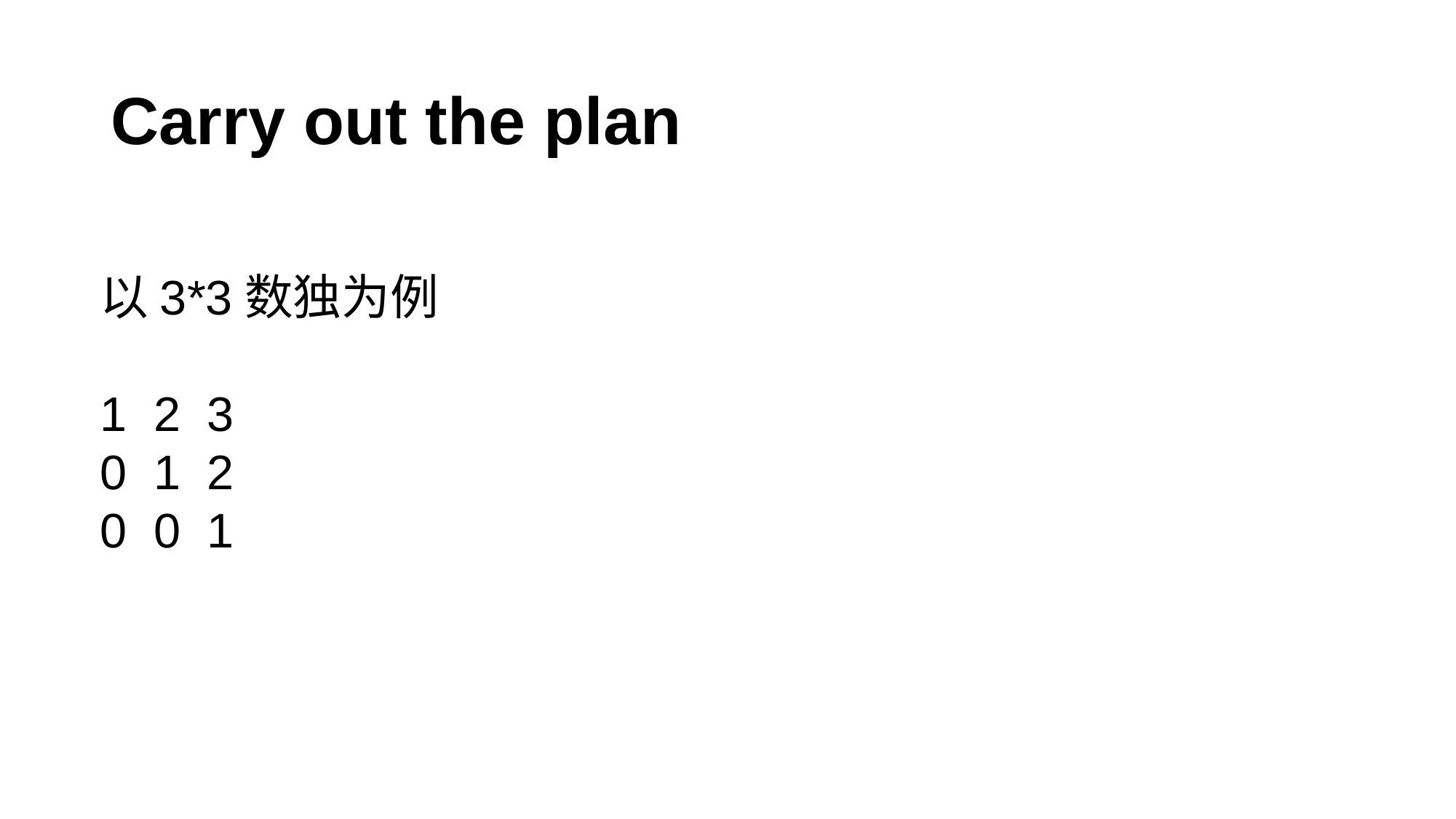

# Carry out the plan
以3*3数独为例

1  2  3
0  1  2
0  0  1